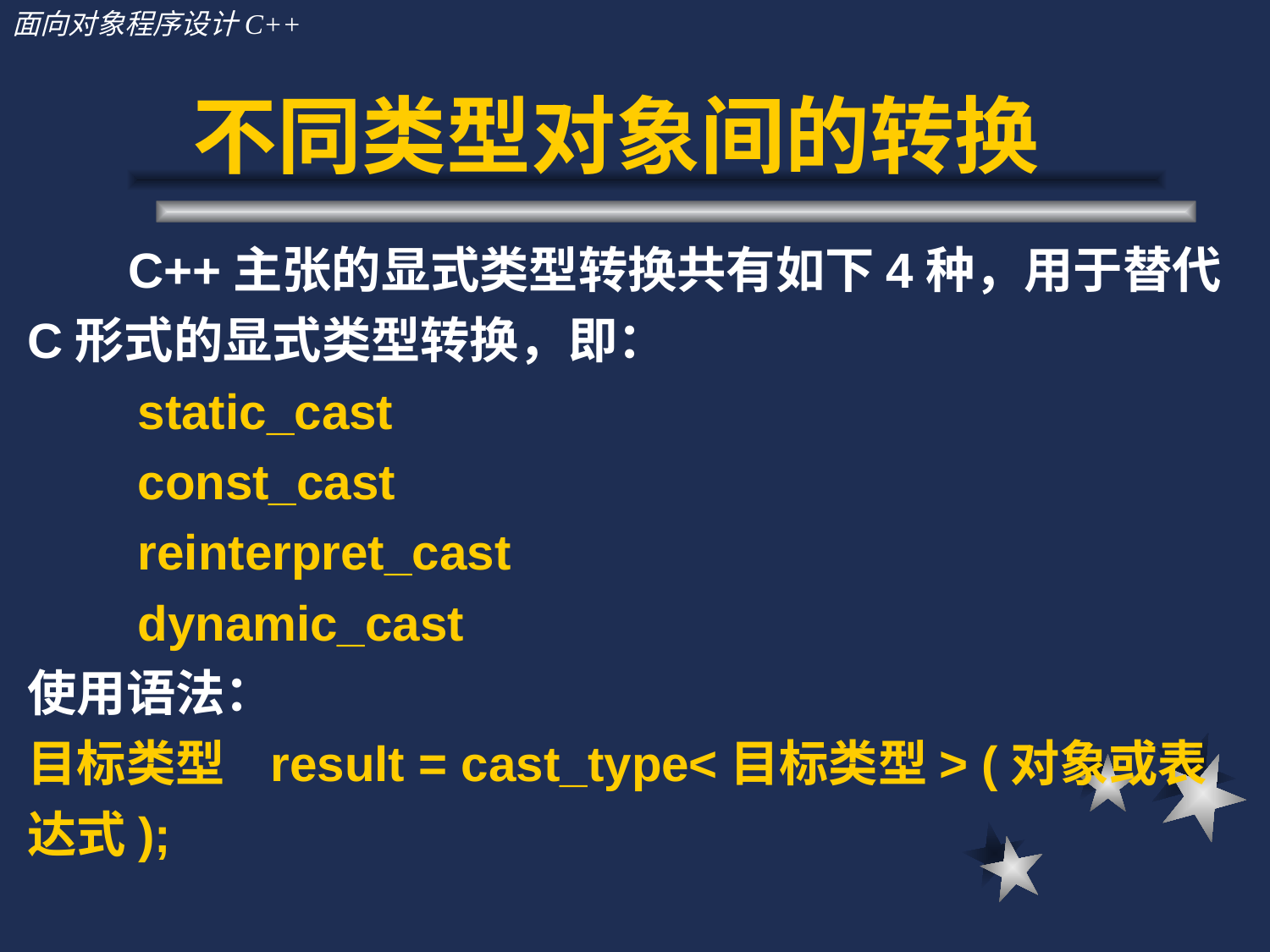

# 不同类型对象间的转换
        C++主张的显式类型转换共有如下4种，用于替代C形式的显式类型转换，即：
        static_cast
        const_cast
        reinterpret_cast
        dynamic_cast
使用语法：
目标类型   result = cast_type<目标类型> (对象或表达式);